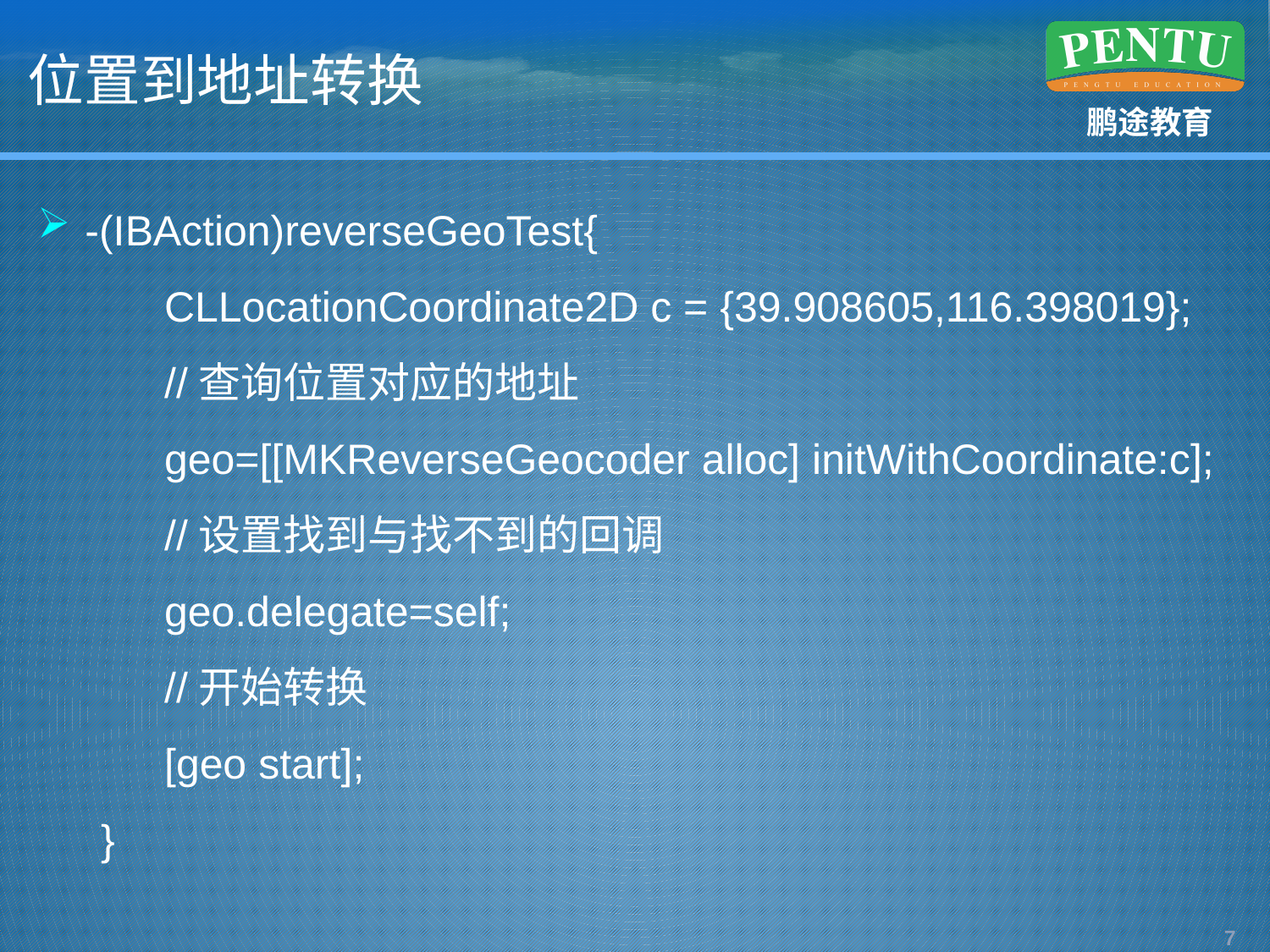

# 位置到地址转换
-(IBAction)reverseGeoTest{
CLLocationCoordinate2D c = {39.908605,116.398019};
//查询位置对应的地址
geo=[[MKReverseGeocoder alloc] initWithCoordinate:c];
//设置找到与找不到的回调
geo.delegate=self;
//开始转换
[geo start];
}
7